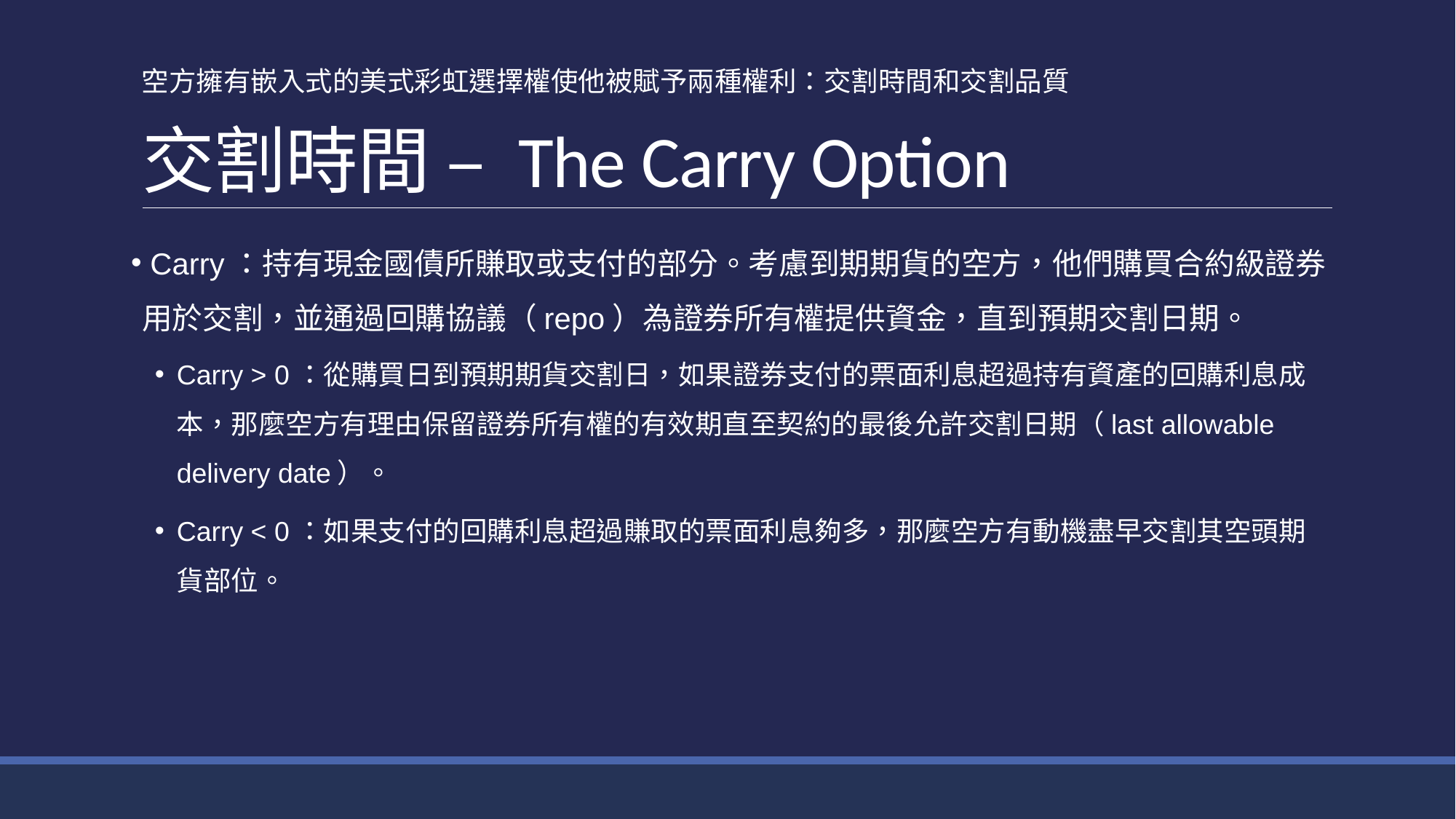

# 交割時間 – The Carry Option
空方擁有嵌入式的美式彩虹選擇權使他被賦予兩種權利：交割時間和交割品質
 Carry：持有現金國債所賺取或支付的部分。考慮到期期貨的空方，他們購買合約級證券用於交割，並通過回購協議（repo）為證券所有權提供資金，直到預期交割日期。
Carry > 0：從購買日到預期期貨交割日，如果證券支付的票面利息超過持有資產的回購利息成本，那麼空方有理由保留證券所有權的有效期直至契約的最後允許交割日期（last allowable delivery date）。
Carry < 0：如果支付的回購利息超過賺取的票面利息夠多，那麼空方有動機盡早交割其空頭期貨部位。